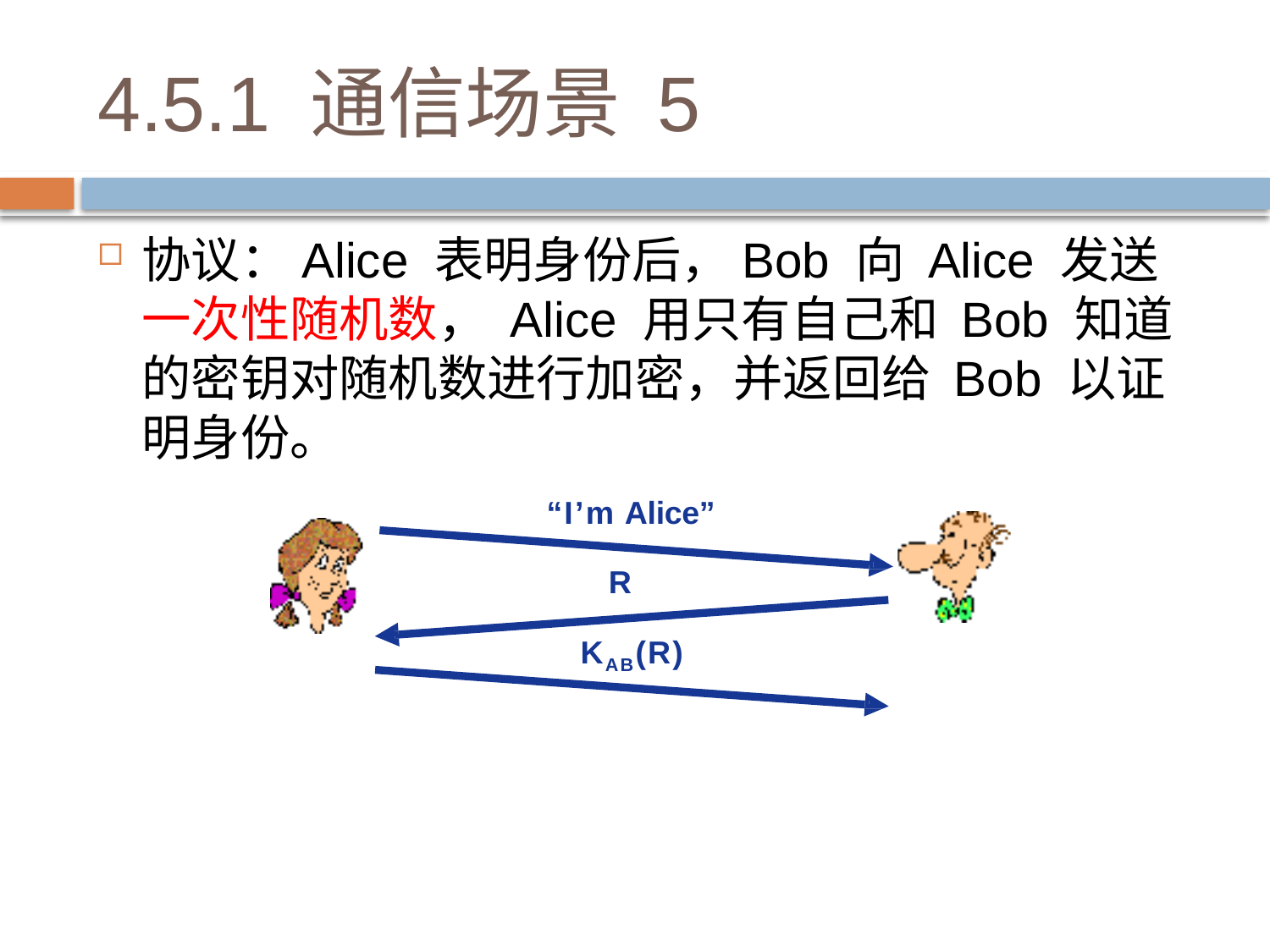

# 4.5.1 通信场景 5
协议：Alice 表明身份后，Bob 向 Alice 发送一次性随机数， Alice 用只有自己和 Bob 知道的密钥对随机数进行加密，并返回给 Bob 以证明身份。
“I’m Alice”

R

KAB(R)